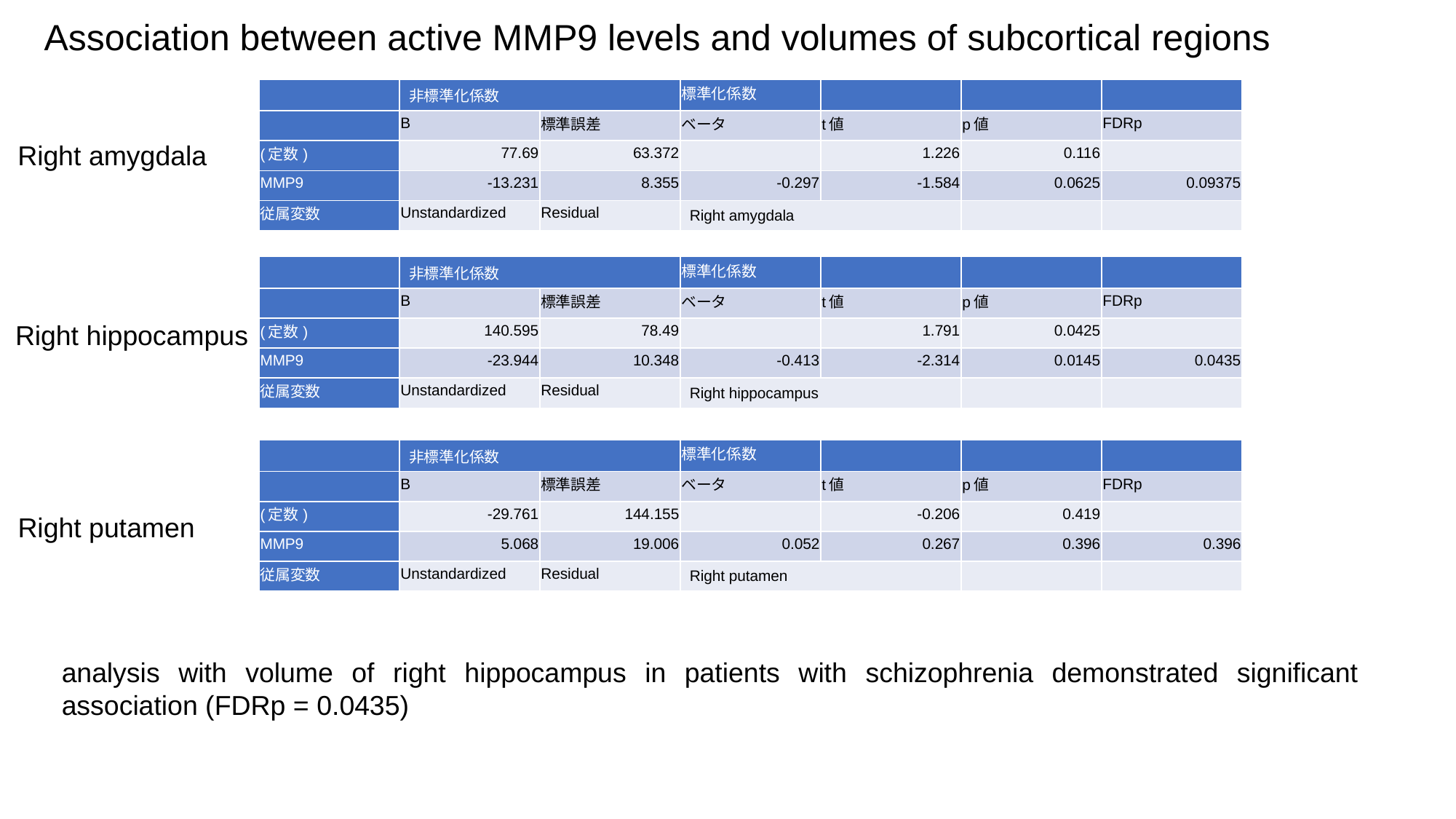

Association between active MMP9 levels and volumes of subcortical regions
|  | 非標準化係数 |  | 標準化係数 |  |  |  |
| --- | --- | --- | --- | --- | --- | --- |
|  | B | 標準誤差 | ベータ | t値 | p値 | FDRp |
| (定数) | 77.69 | 63.372 |  | 1.226 | 0.116 |  |
| MMP9 | -13.231 | 8.355 | -0.297 | -1.584 | 0.0625 | 0.09375 |
| 従属変数 | Unstandardized | Residual | Right amygdala |  |  |  |
Right amygdala
|  | 非標準化係数 |  | 標準化係数 |  |  |  |
| --- | --- | --- | --- | --- | --- | --- |
|  | B | 標準誤差 | ベータ | t値 | p値 | FDRp |
| (定数) | 140.595 | 78.49 |  | 1.791 | 0.0425 |  |
| MMP9 | -23.944 | 10.348 | -0.413 | -2.314 | 0.0145 | 0.0435 |
| 従属変数 | Unstandardized | Residual | Right hippocampus |  |  |  |
Right hippocampus

|  | 非標準化係数 |  | 標準化係数 |  |  |  |
| --- | --- | --- | --- | --- | --- | --- |
|  | B | 標準誤差 | ベータ | t値 | p値 | FDRp |
| (定数) | -29.761 | 144.155 |  | -0.206 | 0.419 |  |
| MMP9 | 5.068 | 19.006 | 0.052 | 0.267 | 0.396 | 0.396 |
| 従属変数 | Unstandardized | Residual | Right putamen |  |  |  |
Right putamen
analysis with volume of right hippocampus in patients with schizophrenia demonstrated significant association (FDRp = 0.0435)